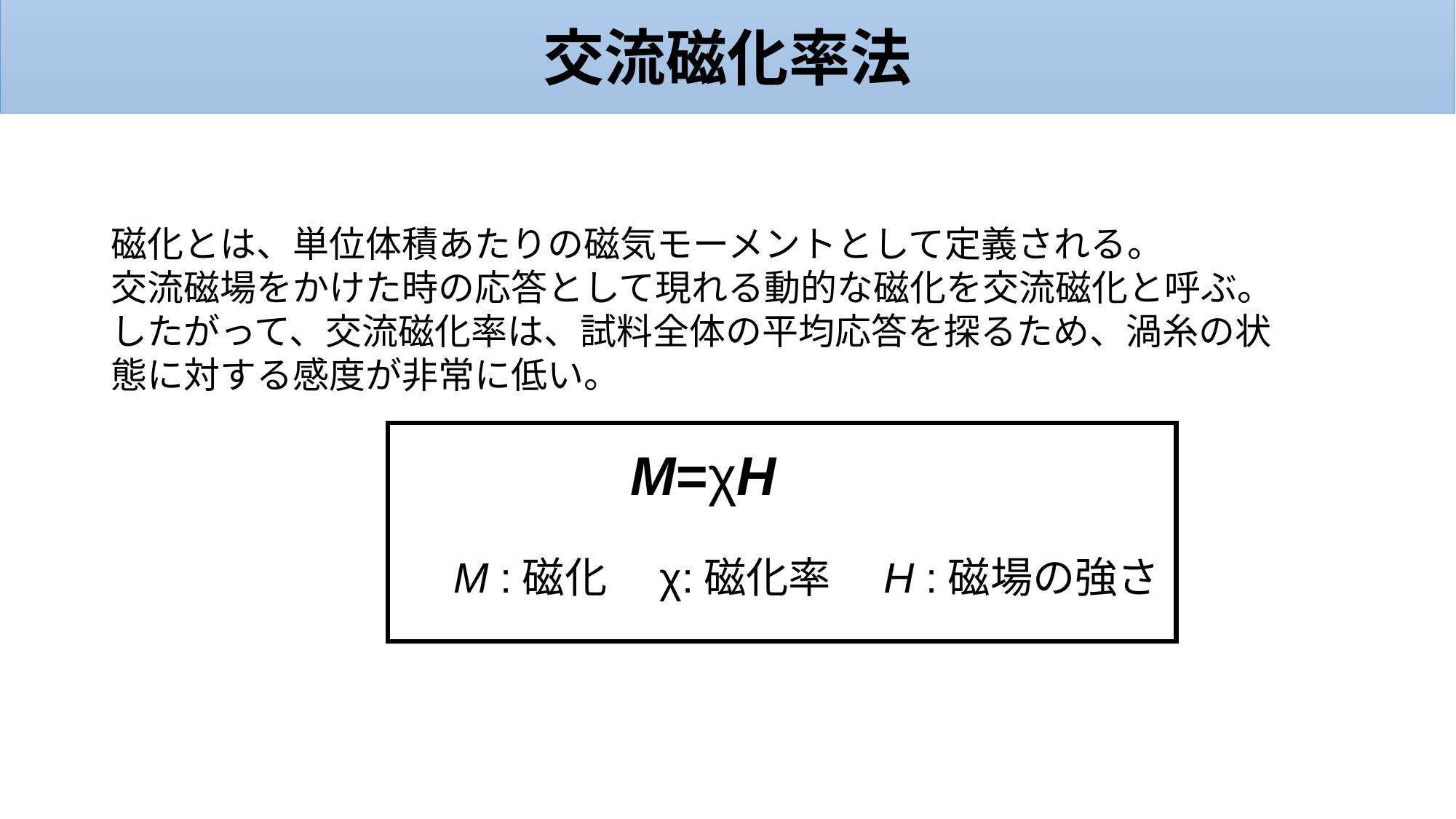

# 交流磁化率法
20
磁化とは、単位体積あたりの磁気モーメントとして定義される。
交流磁場をかけた時の応答として現れる動的な磁化を交流磁化と呼ぶ。
したがって、交流磁化率は、試料全体の平均応答を探るため、渦糸の状態に対する感度が非常に低い。

M=χH
M :磁化　χ:磁化率　H :磁場の強さ